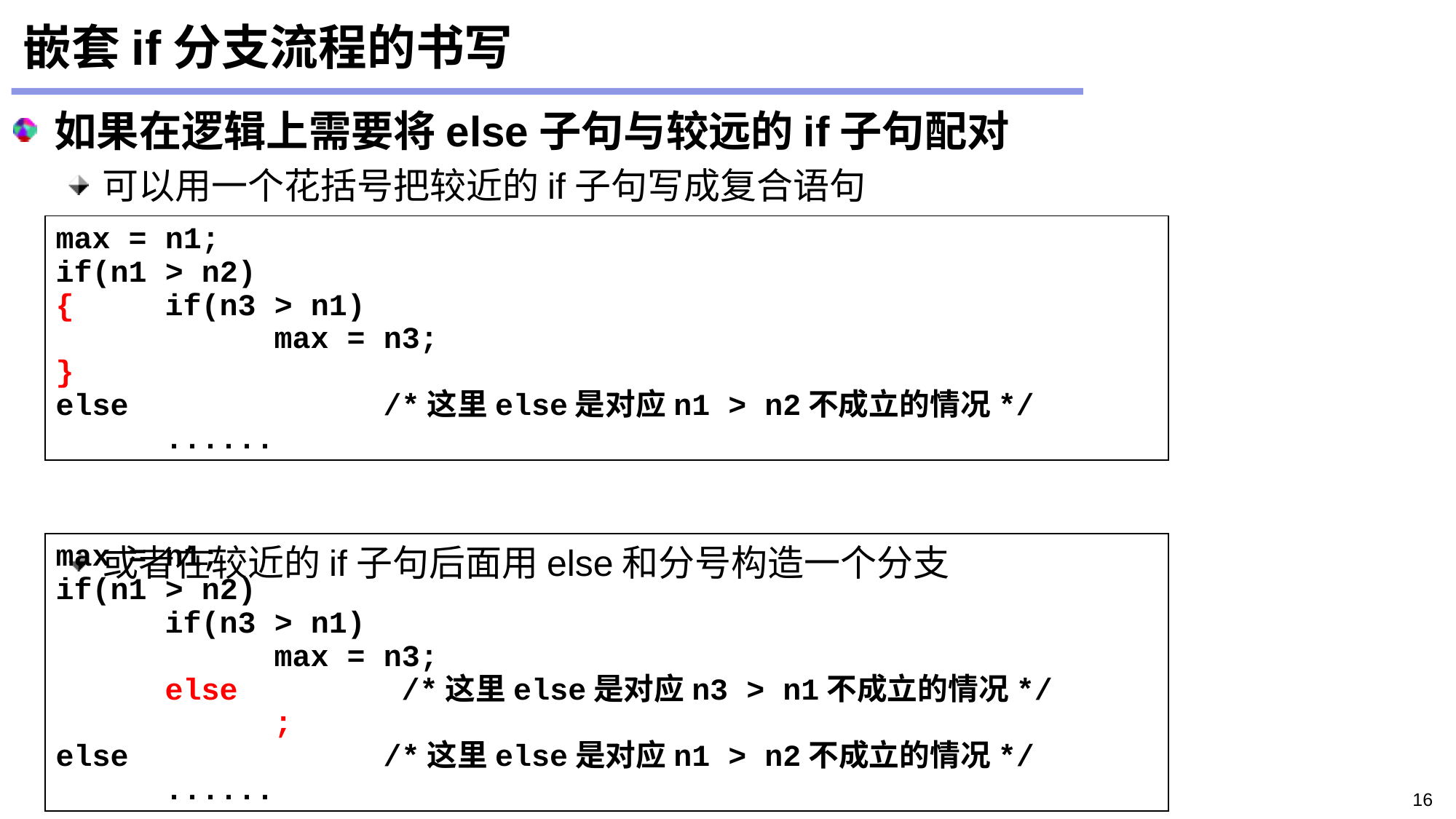

嵌套if分支流程的书写
如果在逻辑上需要将else子句与较远的if子句配对
可以用一个花括号把较近的if子句写成复合语句

或者在较近的if子句后面用else和分号构造一个分支

max = n1;
if(n1 > n2)
{	if(n3 > n1)
		max = n3;
}
else			/*这里else是对应n1 > n2不成立的情况*/
	......
max = n1;
if(n1 > n2)
	if(n3 > n1)
		max = n3;
	else		 /*这里else是对应n3 > n1不成立的情况*/
		;
else			/*这里else是对应n1 > n2不成立的情况*/
	......
16